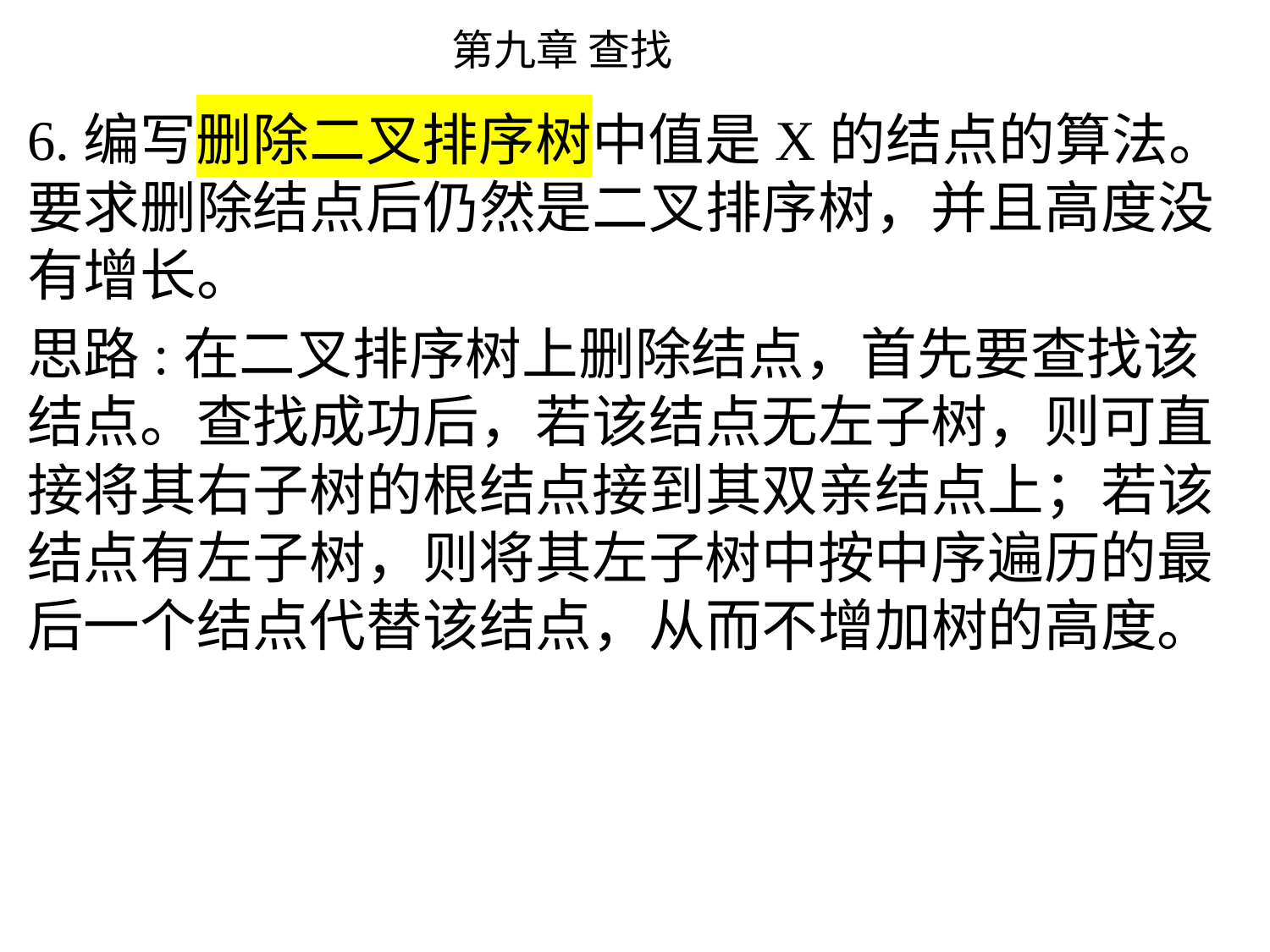

# 第九章 查找
6.编写删除二叉排序树中值是X的结点的算法。要求删除结点后仍然是二叉排序树，并且高度没有增长。
思路:在二叉排序树上删除结点，首先要查找该结点。查找成功后，若该结点无左子树，则可直接将其右子树的根结点接到其双亲结点上；若该结点有左子树，则将其左子树中按中序遍历的最后一个结点代替该结点，从而不增加树的高度。